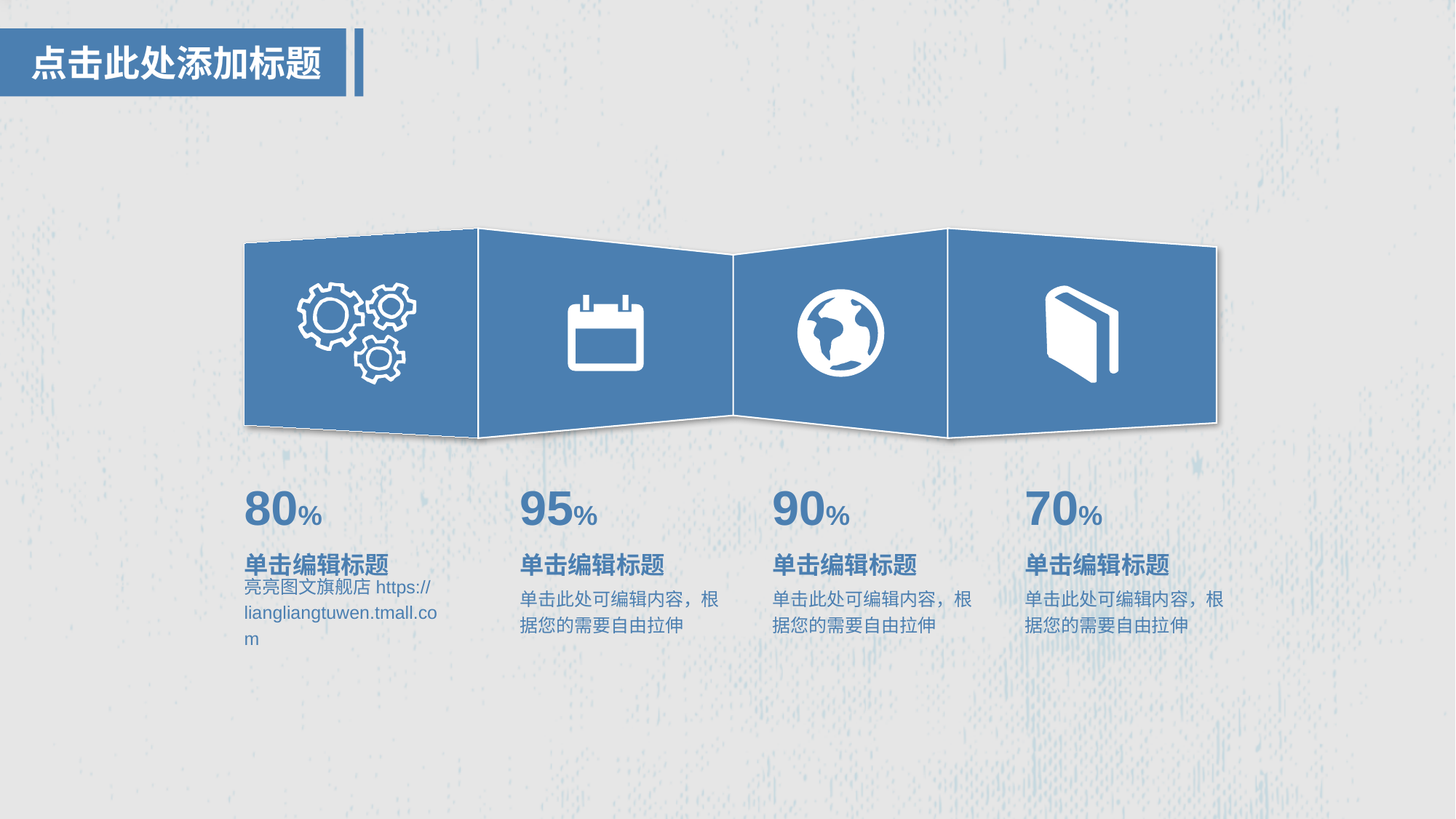

点击此处添加标题

80%
95%
90%
70%
单击编辑标题
单击编辑标题
单击编辑标题
单击编辑标题
亮亮图文旗舰店https://liangliangtuwen.tmall.com
单击此处可编辑内容，根据您的需要自由拉伸
单击此处可编辑内容，根据您的需要自由拉伸
单击此处可编辑内容，根据您的需要自由拉伸